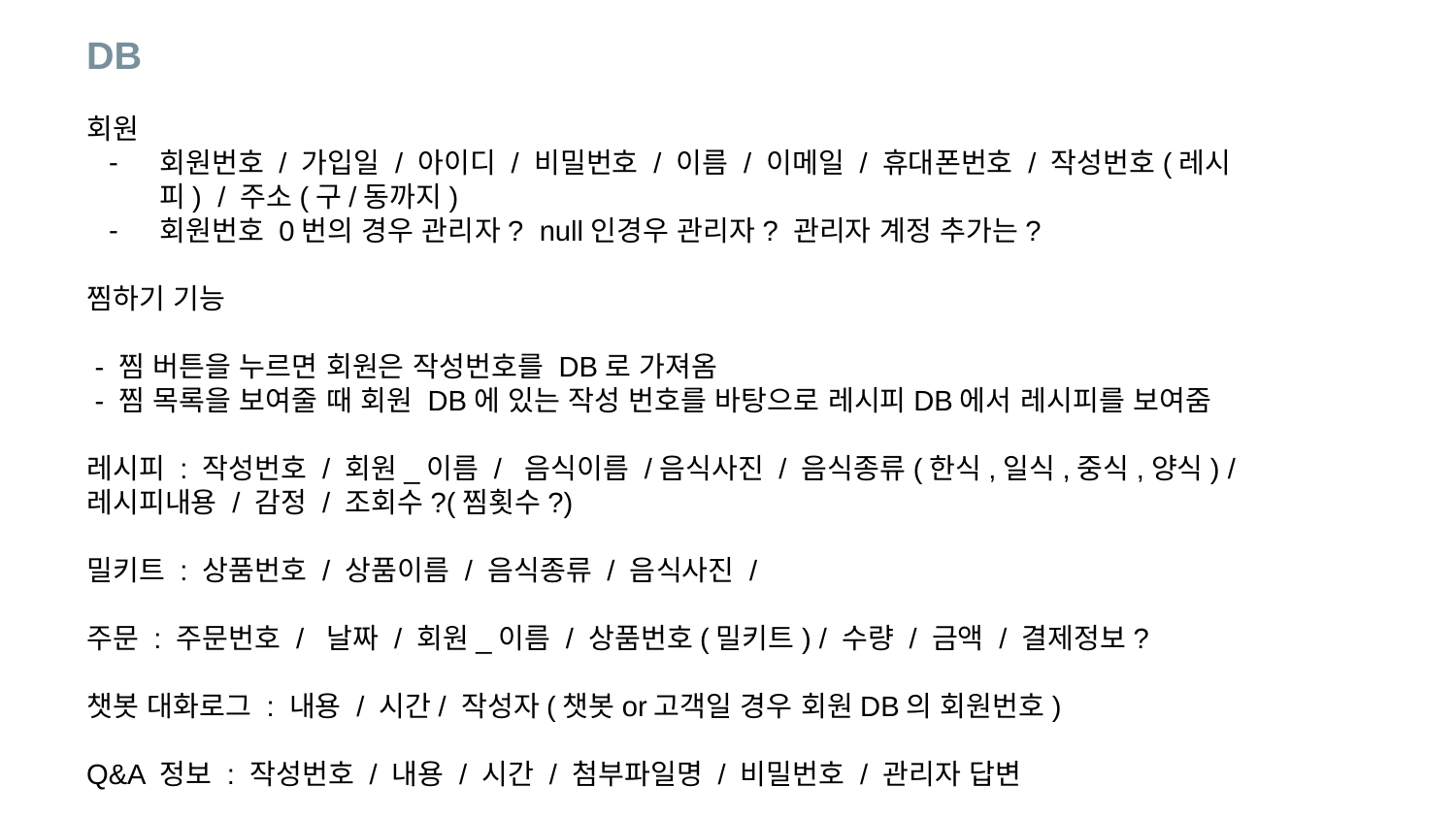

DB

회원
회원번호 / 가입일 / 아이디 / 비밀번호 / 이름 / 이메일 / 휴대폰번호 / 작성번호(레시피)  / 주소(구/동까지)
회원번호 0번의 경우 관리자?  null인경우 관리자? 관리자 계정 추가는?

찜하기 기능

 - 찜 버튼을 누르면 회원은 작성번호를 DB로 가져옴
 - 찜 목록을 보여줄 때 회원 DB에 있는 작성 번호를 바탕으로 레시피DB에서 레시피를 보여줌

레시피 : 작성번호 / 회원_이름 /  음식이름 /음식사진 / 음식종류(한식,일식,중식,양식) / 레시피내용 / 감정 / 조회수?(찜횟수?)

밀키트 : 상품번호 / 상품이름 / 음식종류 / 음식사진 /

주문 : 주문번호 /  날짜 / 회원_이름 / 상품번호(밀키트) / 수량 / 금액 / 결제정보?

챗봇 대화로그 : 내용 / 시간/ 작성자(챗봇or고객일 경우 회원DB의 회원번호)

Q&A 정보 : 작성번호 / 내용 / 시간 / 첨부파일명 / 비밀번호 / 관리자 답변